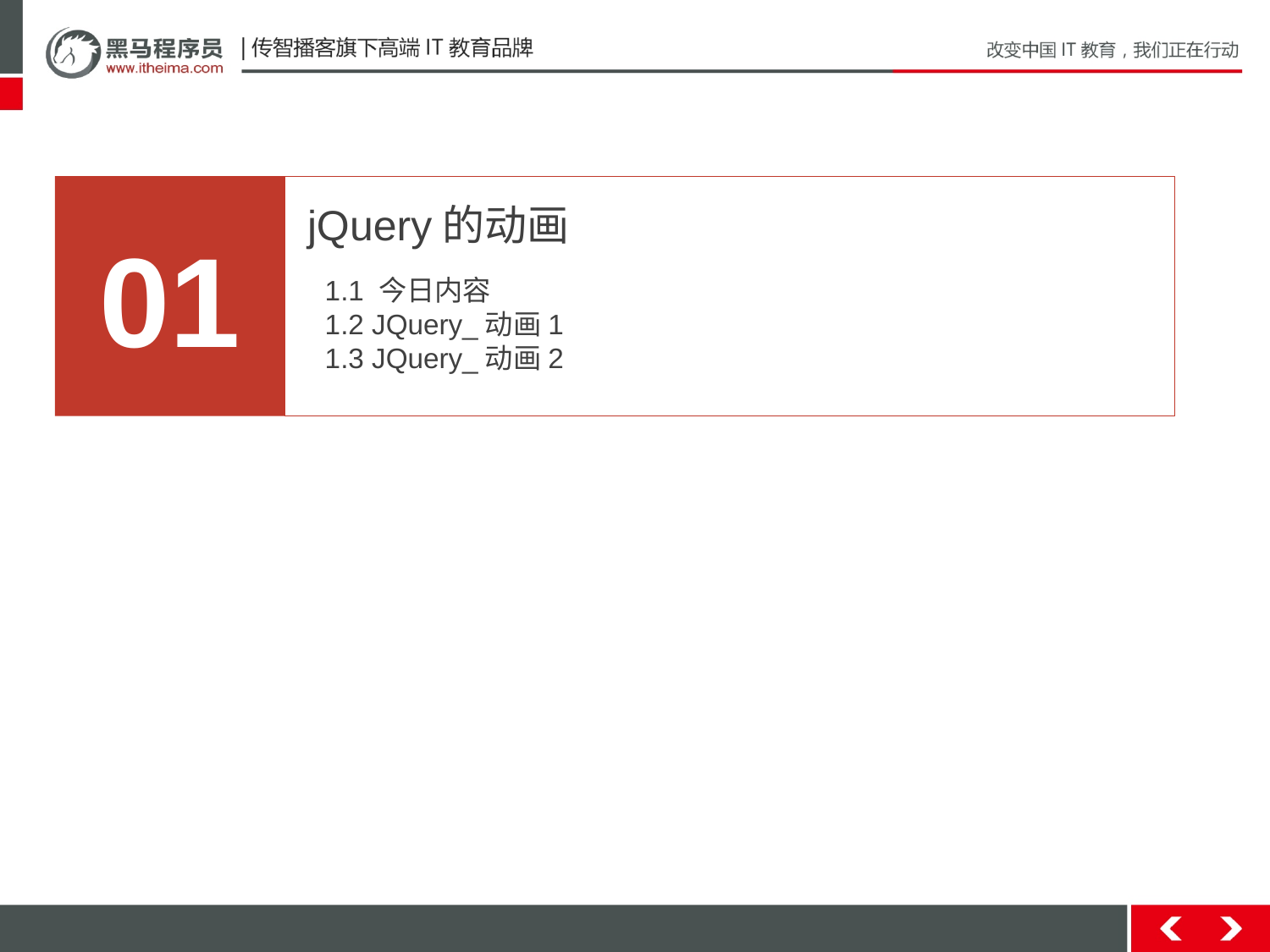

01

jQuery的动画
1.1 今日内容
1.2 JQuery_动画1
1.3 JQuery_动画2